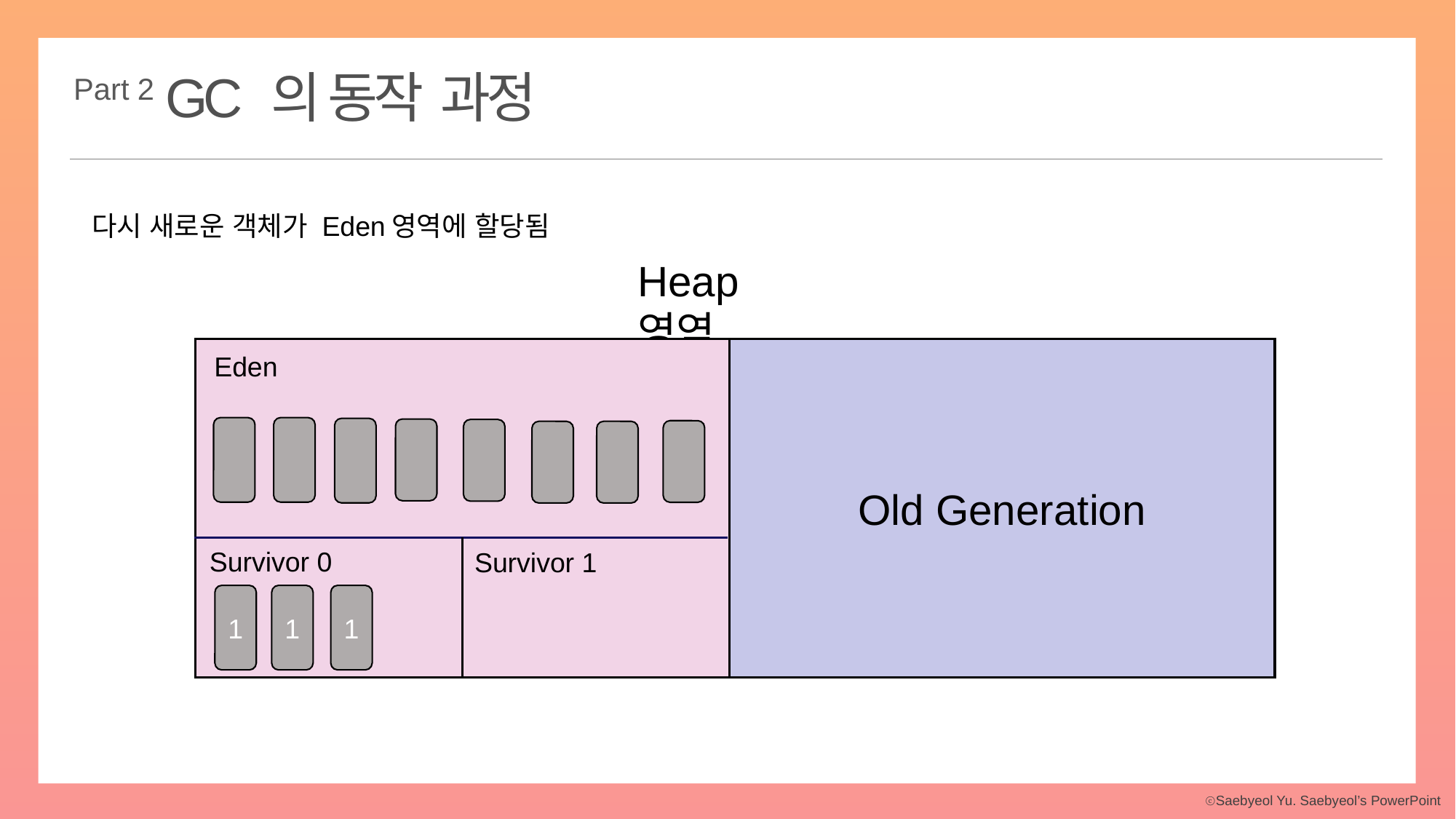

GC 의 동작  과정
Part 2
다시 새로운 객체가 Eden영역에 할당됨
Heap영역
1
1
1

Old Generation
Eden

2
2
2
주를 입력하세요
주를 입력하세요
Survivor 0
Survivor 1
1
1
1
3
3
3
주제를 입력하세요
주제를 입력하세요